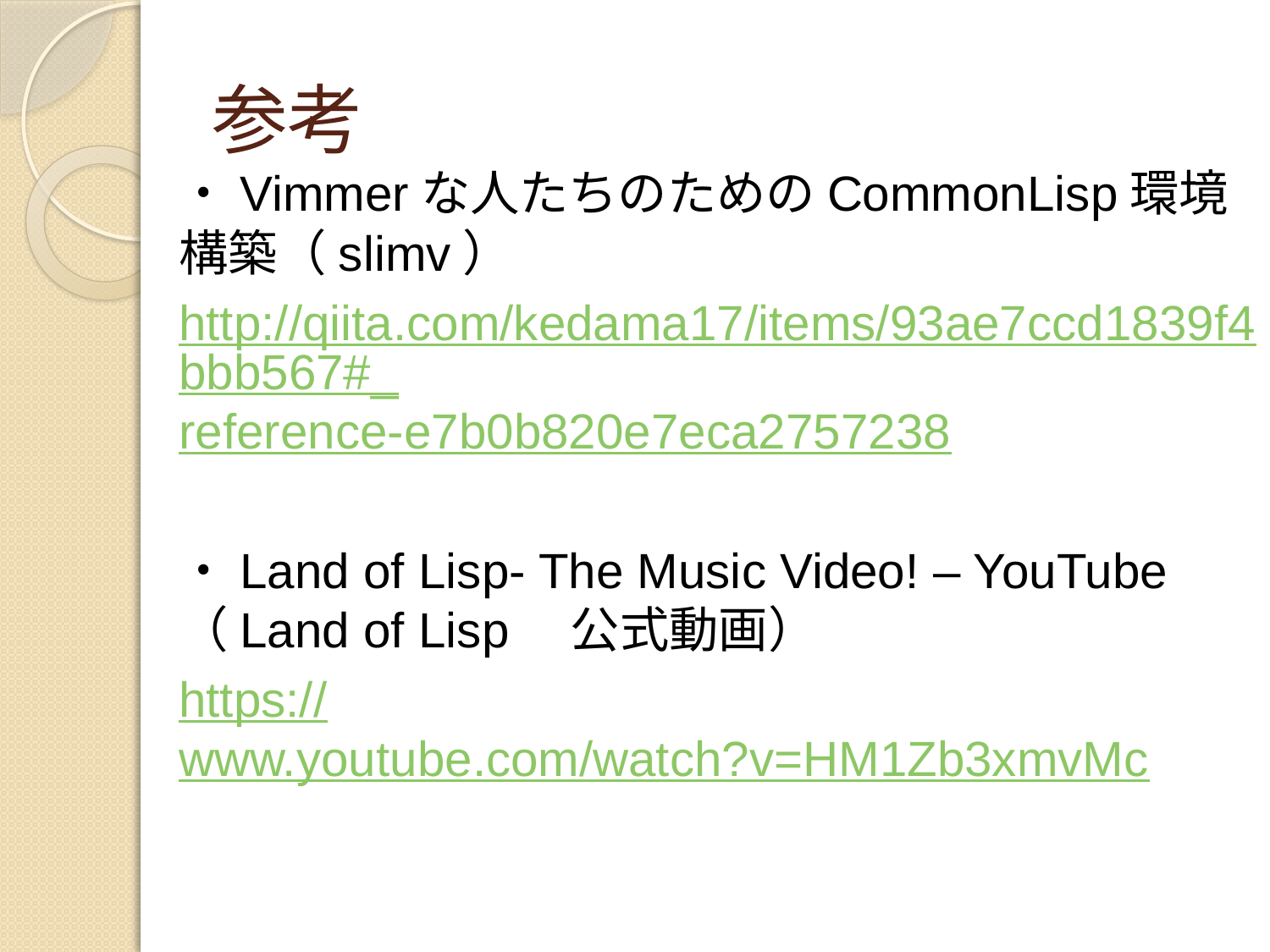

# 参考
・Vimmerな人たちのためのCommonLisp環境構築（slimv）
http://qiita.com/kedama17/items/93ae7ccd1839f4bbb567#_reference-e7b0b820e7eca2757238

・Land of Lisp- The Music Video! – YouTube（Land of Lisp　公式動画）
https://www.youtube.com/watch?v=HM1Zb3xmvMc